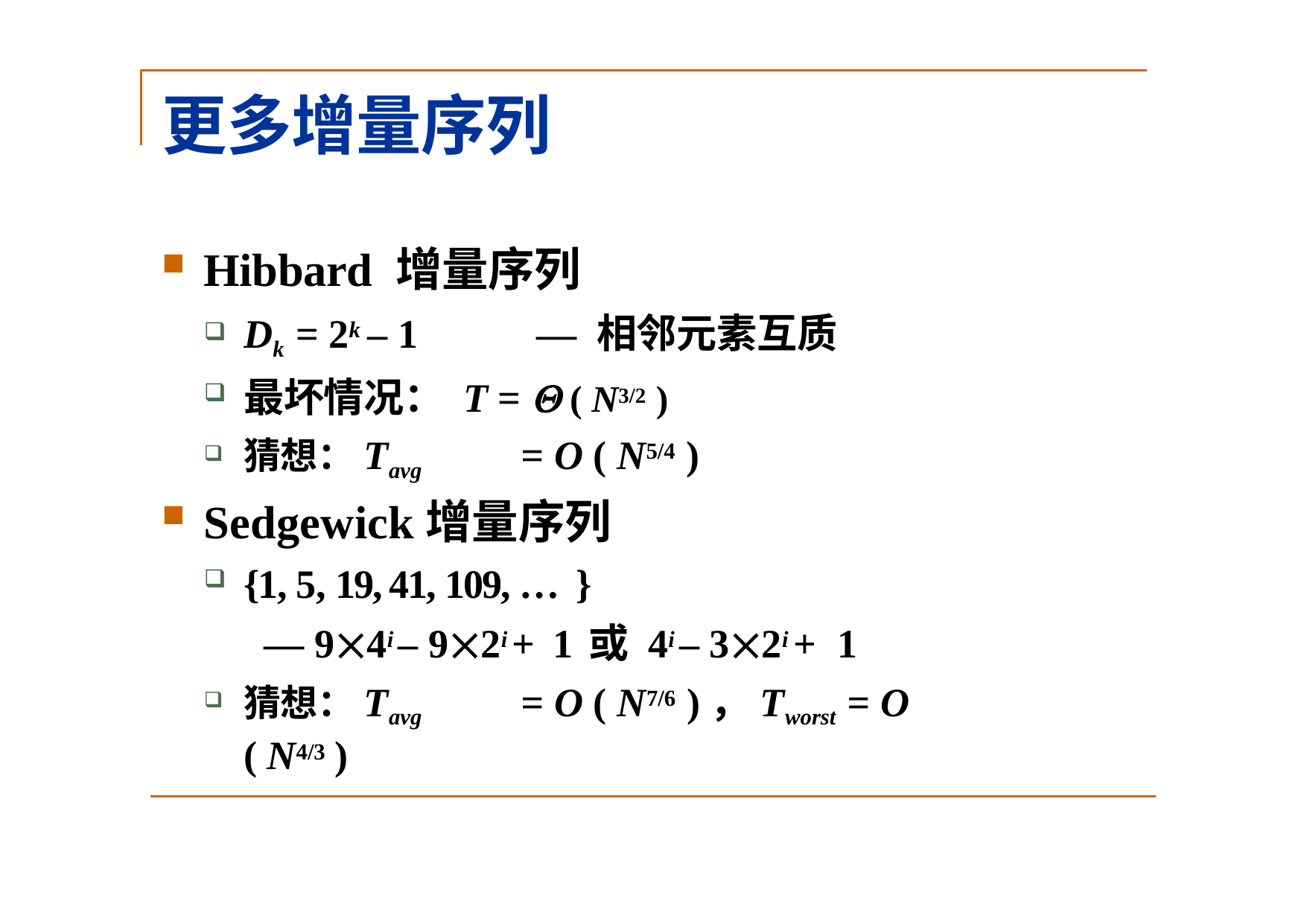

# 更多增量序列
Hibbard 增量序列
Dk  = 2k – 1	— 相邻元素互质
最坏情况： T = Θ ( N3/2 )
猜想：Tavg	= O ( N5/4 )
Sedgewick增量序列
{1, 5, 19, 41, 109, … }
— 9×4i – 9×2i + 1 或 4i – 3×2i + 1
猜想：Tavg	= O ( N7/6 )，Tworst	= O ( N4/3 )